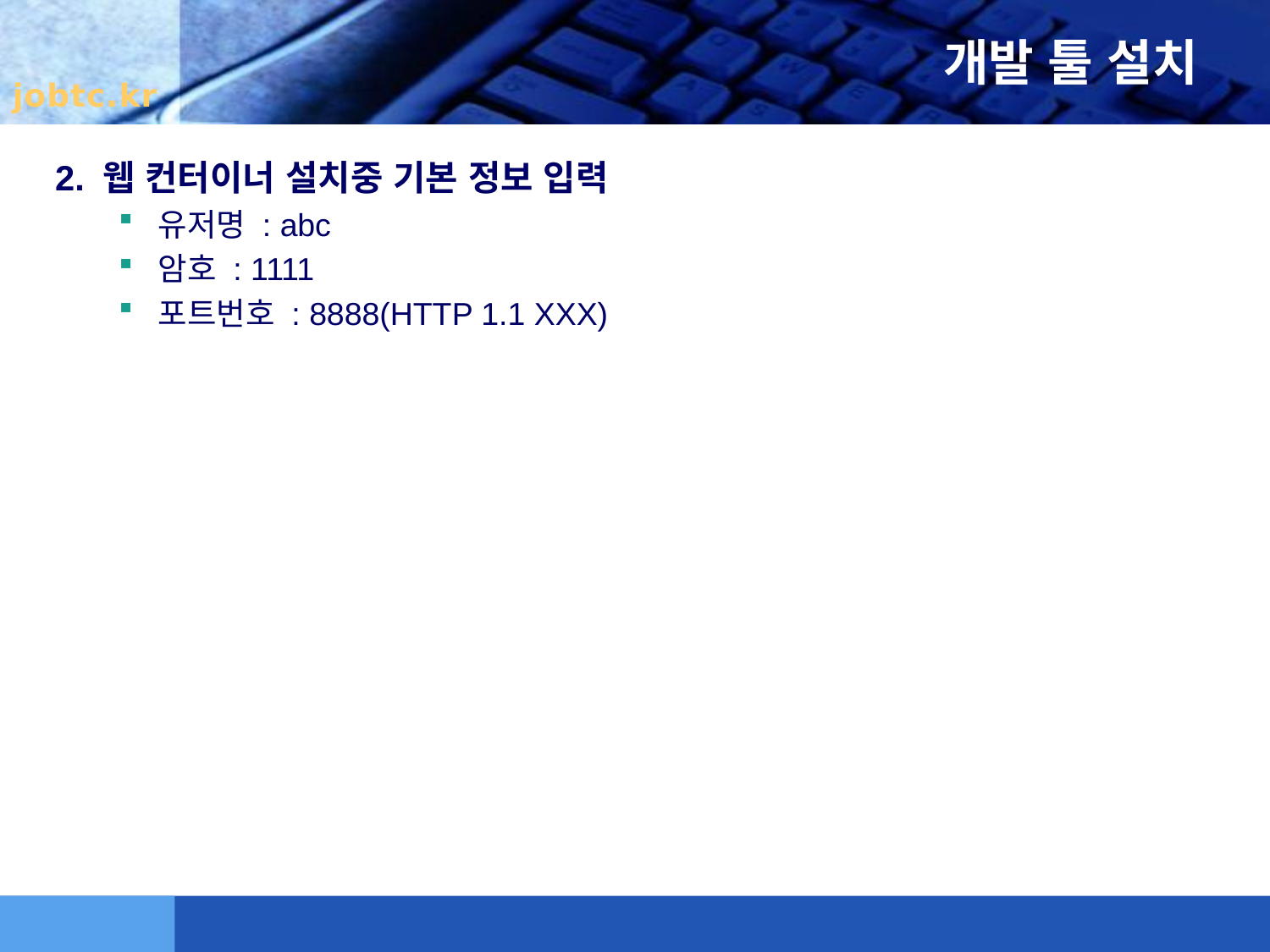

# 개발 툴 설치
2. 웹 컨터이너 설치중 기본 정보 입력
유저명 : abc
암호 : 1111
포트번호 : 8888(HTTP 1.1 XXX)